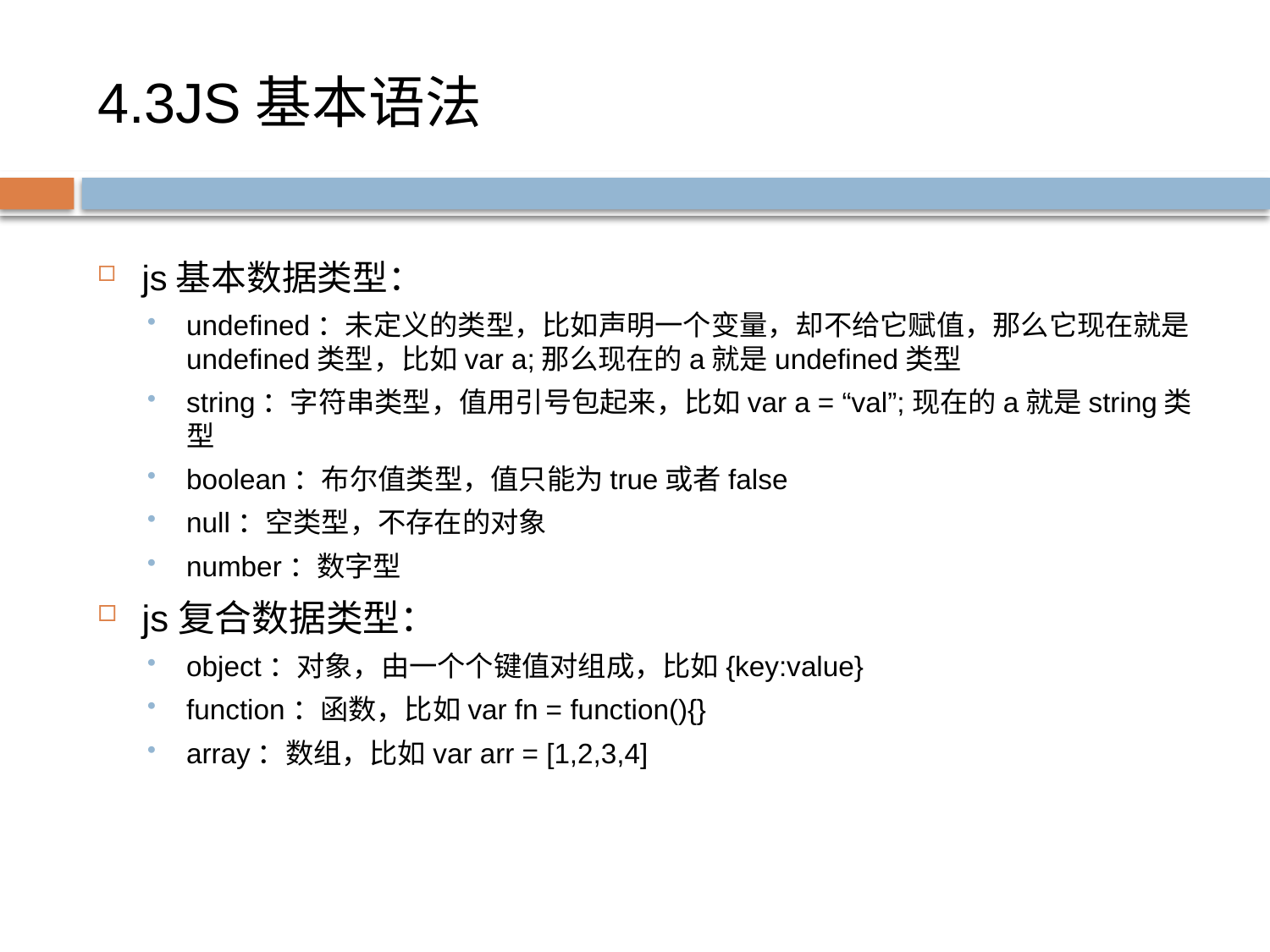

# 4.3JS基本语法
js基本数据类型：
undefined：未定义的类型，比如声明一个变量，却不给它赋值，那么它现在就是undefined类型，比如var a;那么现在的a就是undefined类型
string：字符串类型，值用引号包起来，比如var a = “val”;现在的a就是string类型
boolean：布尔值类型，值只能为true或者false
null：空类型，不存在的对象
number：数字型
js复合数据类型：
object：对象，由一个个键值对组成，比如{key:value}
function：函数，比如var fn = function(){}
array：数组，比如var arr = [1,2,3,4]